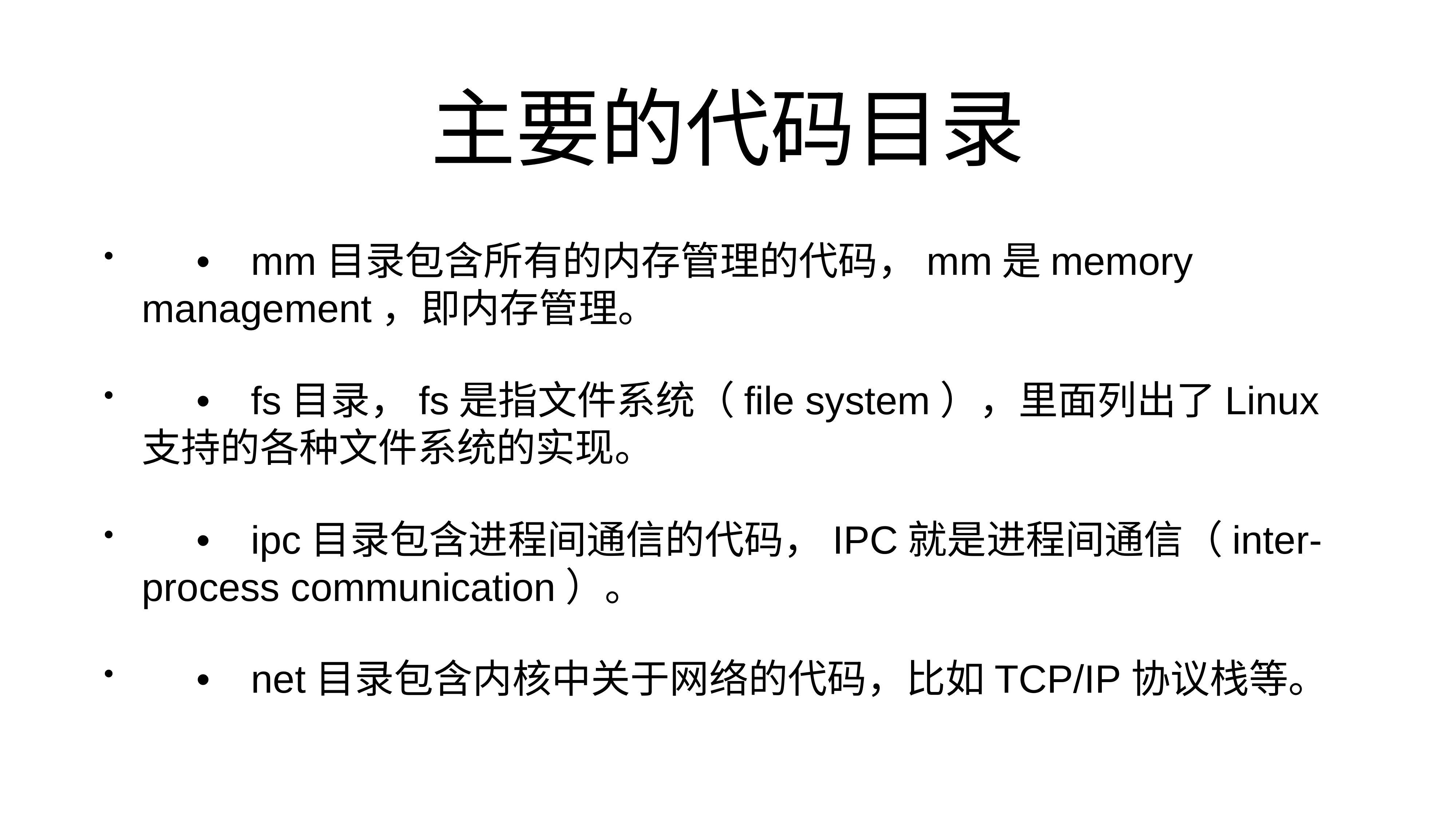

# 主要的代码目录
	•	mm目录包含所有的内存管理的代码，mm是memory management，即内存管理。
	•	fs目录，fs是指文件系统（file system），里面列出了Linux支持的各种文件系统的实现。
	•	ipc目录包含进程间通信的代码，IPC就是进程间通信（inter-process communication）。
	•	net目录包含内核中关于网络的代码，比如TCP/IP协议栈等。